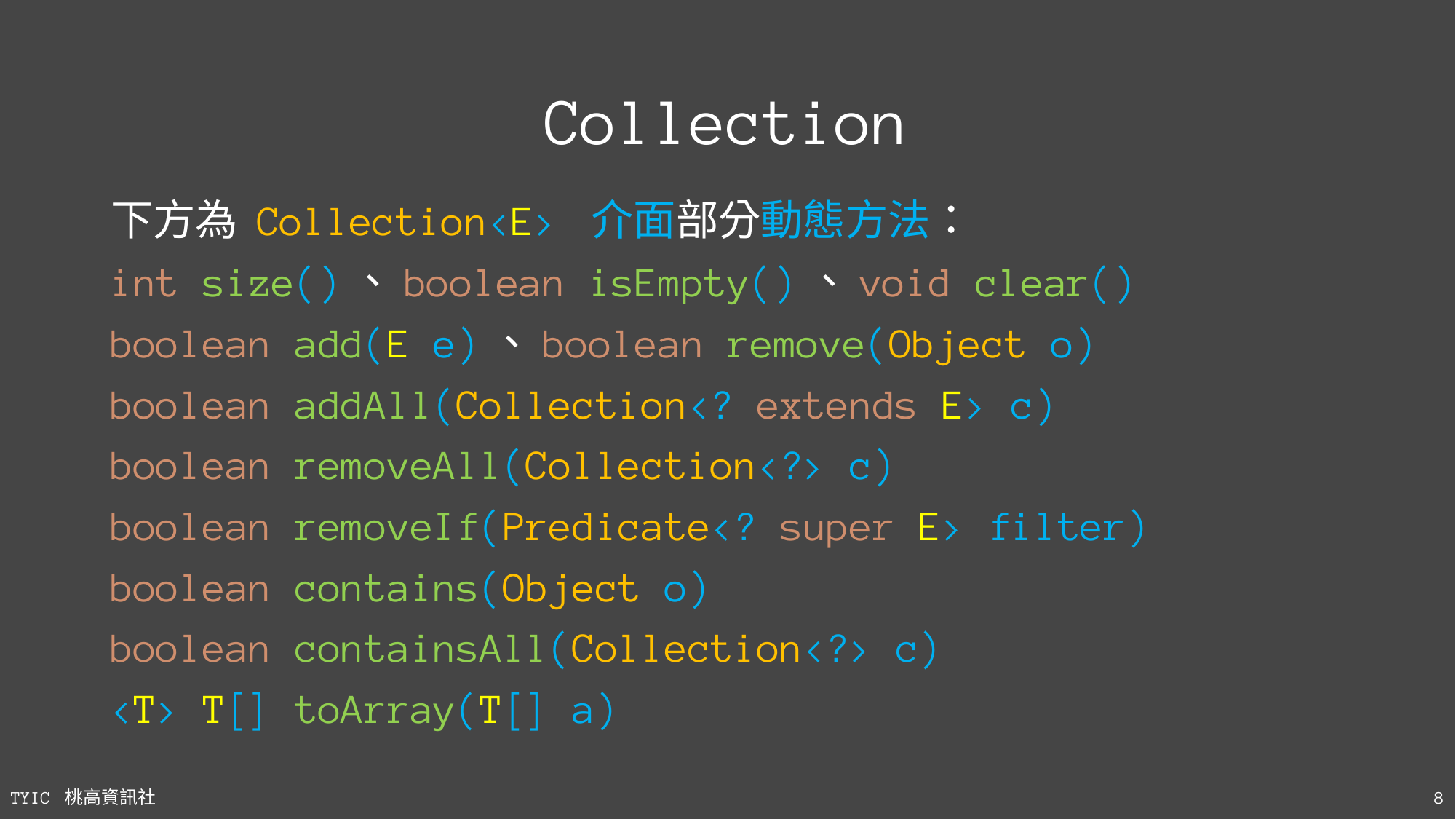

# Collection
下方為 Collection<E> 介面部分動態方法：
int size()、boolean isEmpty()、void clear()
boolean add(E e)、boolean remove(Object o)
boolean addAll(Collection<? extends E> c)
boolean removeAll(Collection<?> c)
boolean removeIf(Predicate<? super E> filter)
boolean contains(Object o)
boolean containsAll(Collection<?> c)
<T> T[] toArray(T[] a)